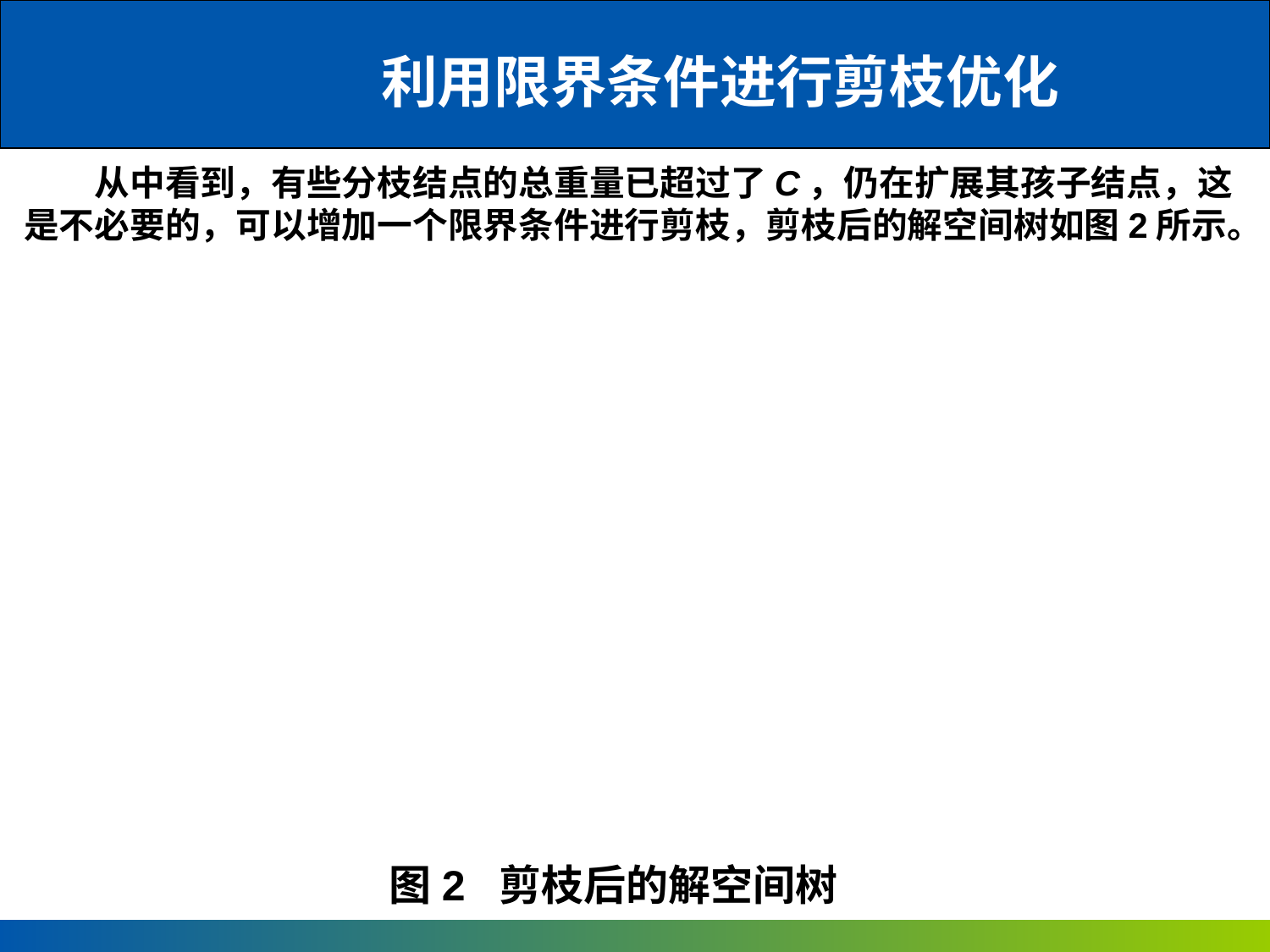

利用限界条件进行剪枝优化
　　从中看到，有些分枝结点的总重量已超过了C，仍在扩展其孩子结点，这是不必要的，可以增加一个限界条件进行剪枝，剪枝后的解空间树如图2所示。

图2  剪枝后的解空间树